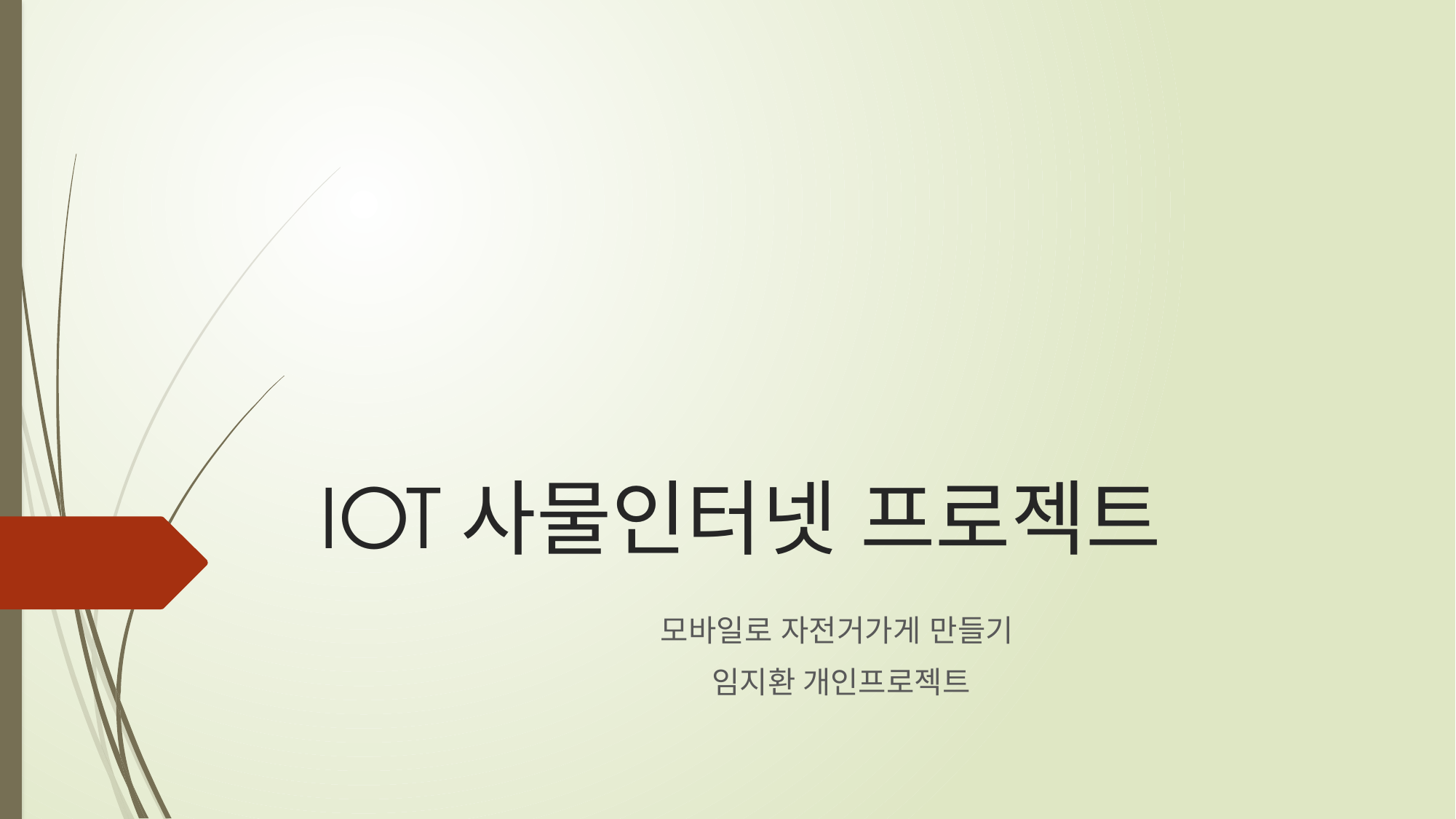

# IOT사물인터넷 프로젝트
모바일로 자전거가게 만들기
임지환 개인프로젝트